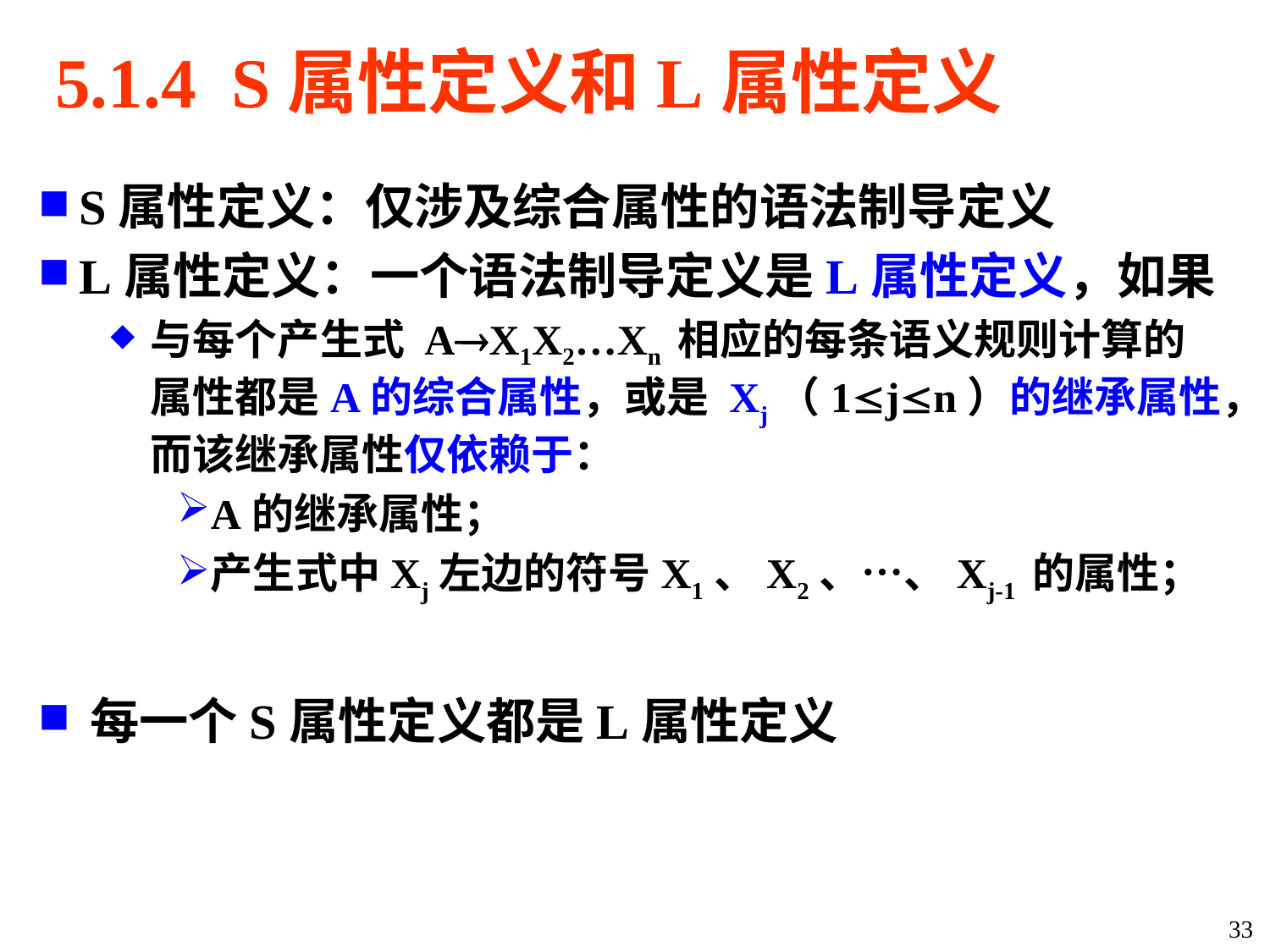

# 5.1.4  S属性定义和L属性定义
 S属性定义：仅涉及综合属性的语法制导定义
 L属性定义：一个语法制导定义是L属性定义，如果
与每个产生式 A→X1X2…Xn 相应的每条语义规则计算的属性都是A的综合属性，或是 Xj（1≤j≤n）的继承属性，而该继承属性仅依赖于：
A的继承属性；
产生式中Xj左边的符号X1、X2、…、Xj-1 的属性；

 每一个S属性定义都是L属性定义

33